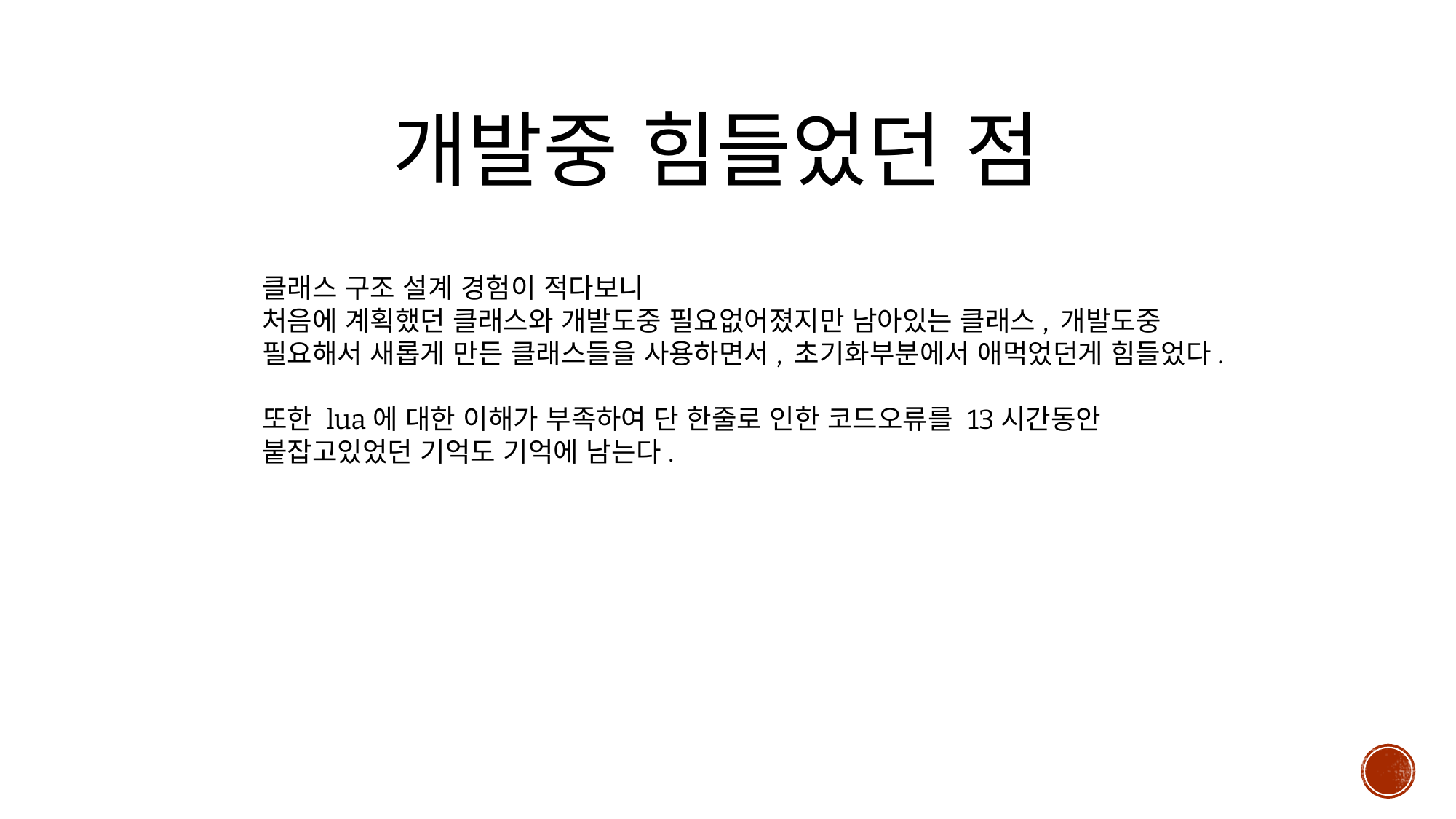

# 개발중 힘들었던 점
클래스 구조 설계 경험이 적다보니
처음에 계획했던 클래스와 개발도중 필요없어졌지만 남아있는 클래스, 개발도중 필요해서 새롭게 만든 클래스들을 사용하면서, 초기화부분에서 애먹었던게 힘들었다.

또한 lua에 대한 이해가 부족하여 단 한줄로 인한 코드오류를 13시간동안 붙잡고있었던 기억도 기억에 남는다.